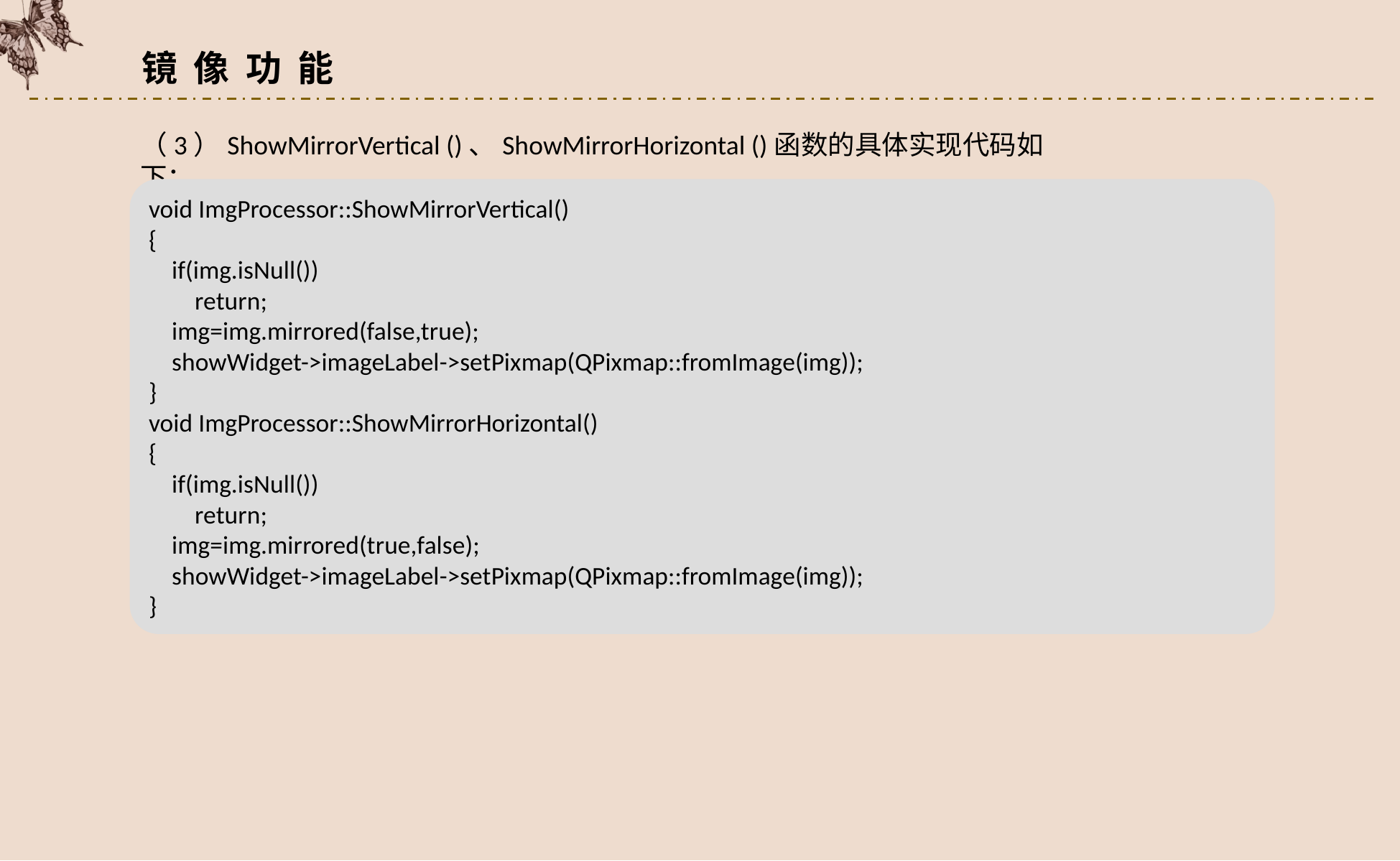

镜  像  功  能
（3）ShowMirrorVertical ()、ShowMirrorHorizontal ()函数的具体实现代码如下：
void ImgProcessor::ShowMirrorVertical()
{
    if(img.isNull())
        return;
    img=img.mirrored(false,true);
    showWidget->imageLabel->setPixmap(QPixmap::fromImage(img));
}
void ImgProcessor::ShowMirrorHorizontal()
{
    if(img.isNull())
        return;
    img=img.mirrored(true,false);
    showWidget->imageLabel->setPixmap(QPixmap::fromImage(img));
}